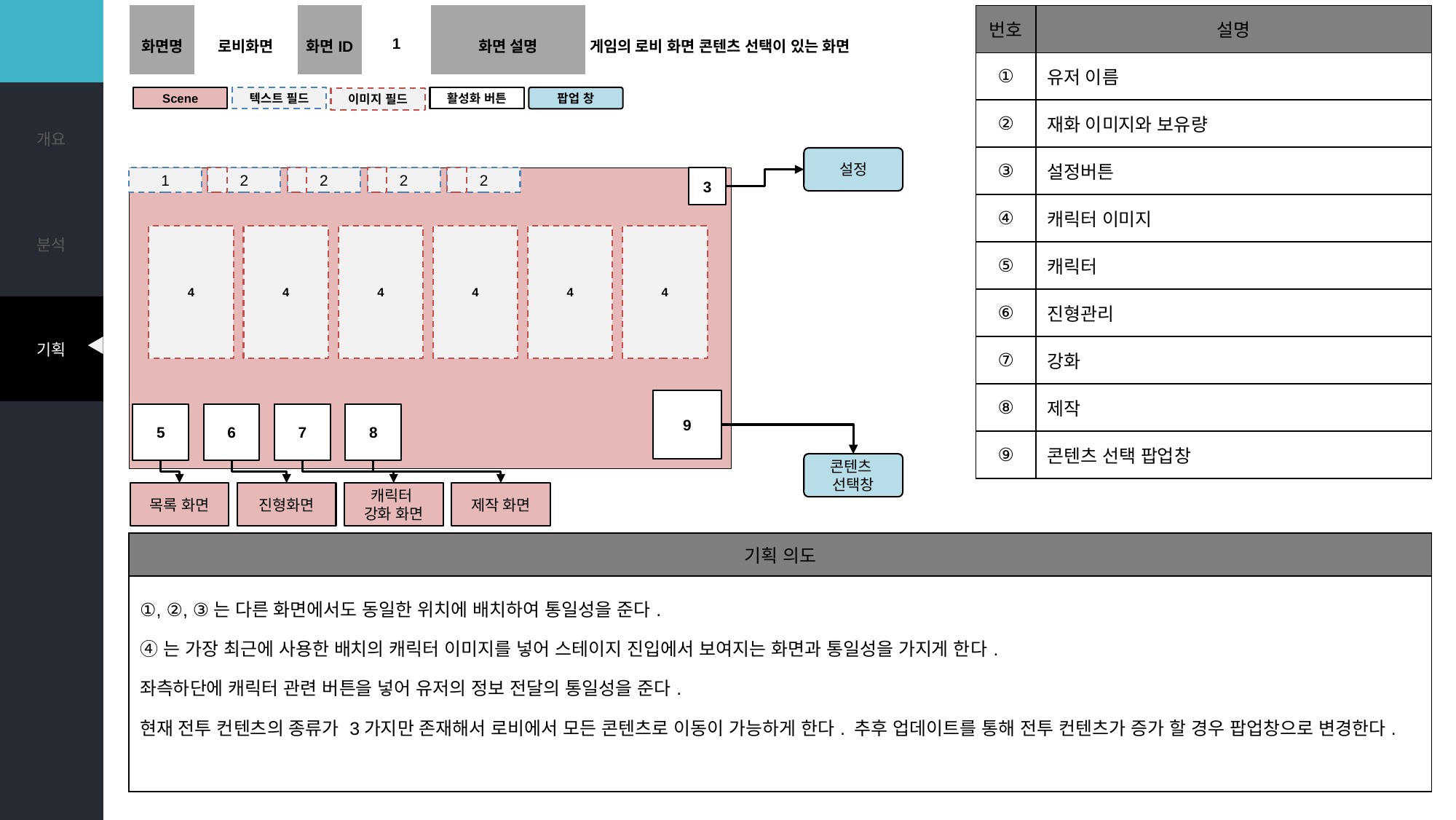

콘텐츠
선택창
로비 화면
| 화면명 | 로비화면 | 화면ID | 1 | 화면 설명 | 게임의 로비 화면 콘텐츠 선택이 있는 화면 |
| --- | --- | --- | --- | --- | --- |
| 번호 | 설명 |
| --- | --- |
| ① | 유저 이름 |
| ② | 재화 이미지와 보유량 |
| ③ | 설정버튼 |
| ④ | 캐릭터 이미지 |
| ⑤ | 캐릭터 |
| ⑥ | 진형관리 |
| ⑦ | 강화 |
| ⑧ | 제작 |
| ⑨ | 콘텐츠 선택 팝업창 |
팝업 창
설정
3

1
2

2

2

2

4
4
4
4
4
4
9
5
6
7
8
콘텐츠
선택창
목록 화면
진형화면
캐릭터
강화 화면
제작 화면
| 기획 의도 |
| --- |
| ①, ②, ③는 다른 화면에서도 동일한 위치에 배치하여 통일성을 준다. ④는 가장 최근에 사용한 배치의 캐릭터 이미지를 넣어 스테이지 진입에서 보여지는 화면과 통일성을 가지게 한다. 좌측하단에 캐릭터 관련 버튼을 넣어 유저의 정보 전달의 통일성을 준다. 현재 전투 컨텐츠의 종류가 3가지만 존재해서 로비에서 모든 콘텐츠로 이동이 가능하게 한다. 추후 업데이트를 통해 전투 컨텐츠가 증가 할 경우 팝업창으로 변경한다. |